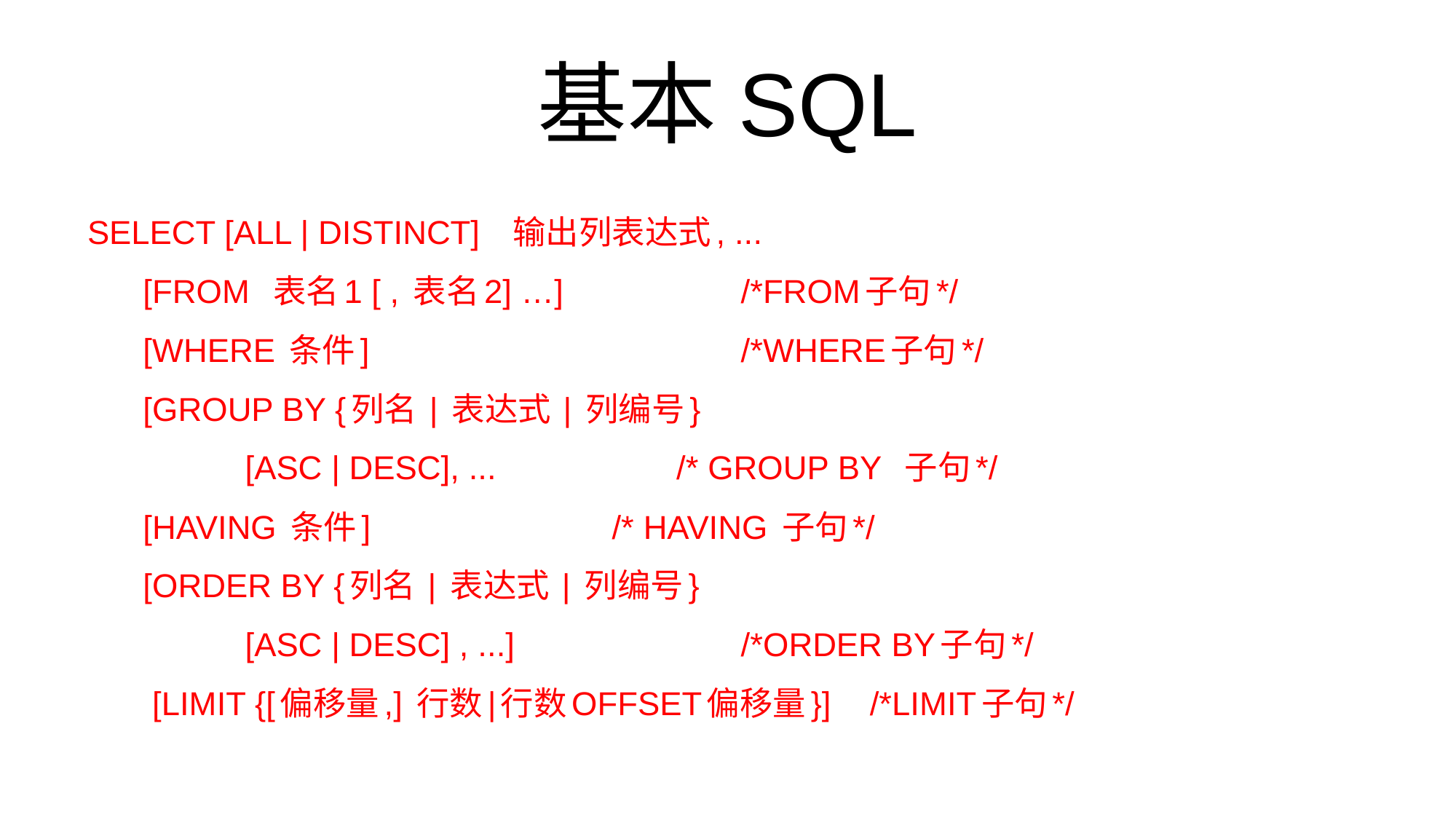

# 基本SQL
SELECT [ALL | DISTINCT]   输出列表达式, ...
      [FROM  表名1 [ , 表名2] …]	           	 /*FROM子句*/
      [WHERE 条件]                                     	 /*WHERE子句*/
      [GROUP BY {列名 | 表达式 | 列编号}
                 [ASC | DESC], ...	          	 /* GROUP BY  子句*/
      [HAVING 条件]  		          	 /* HAVING 子句*/
      [ORDER BY {列名 | 表达式 | 列编号}
                 [ASC | DESC] , ...]                     	 /*ORDER BY子句*/
       [LIMIT {[偏移量,] 行数|行数OFFSET偏移量}]	 /*LIMIT子句*/